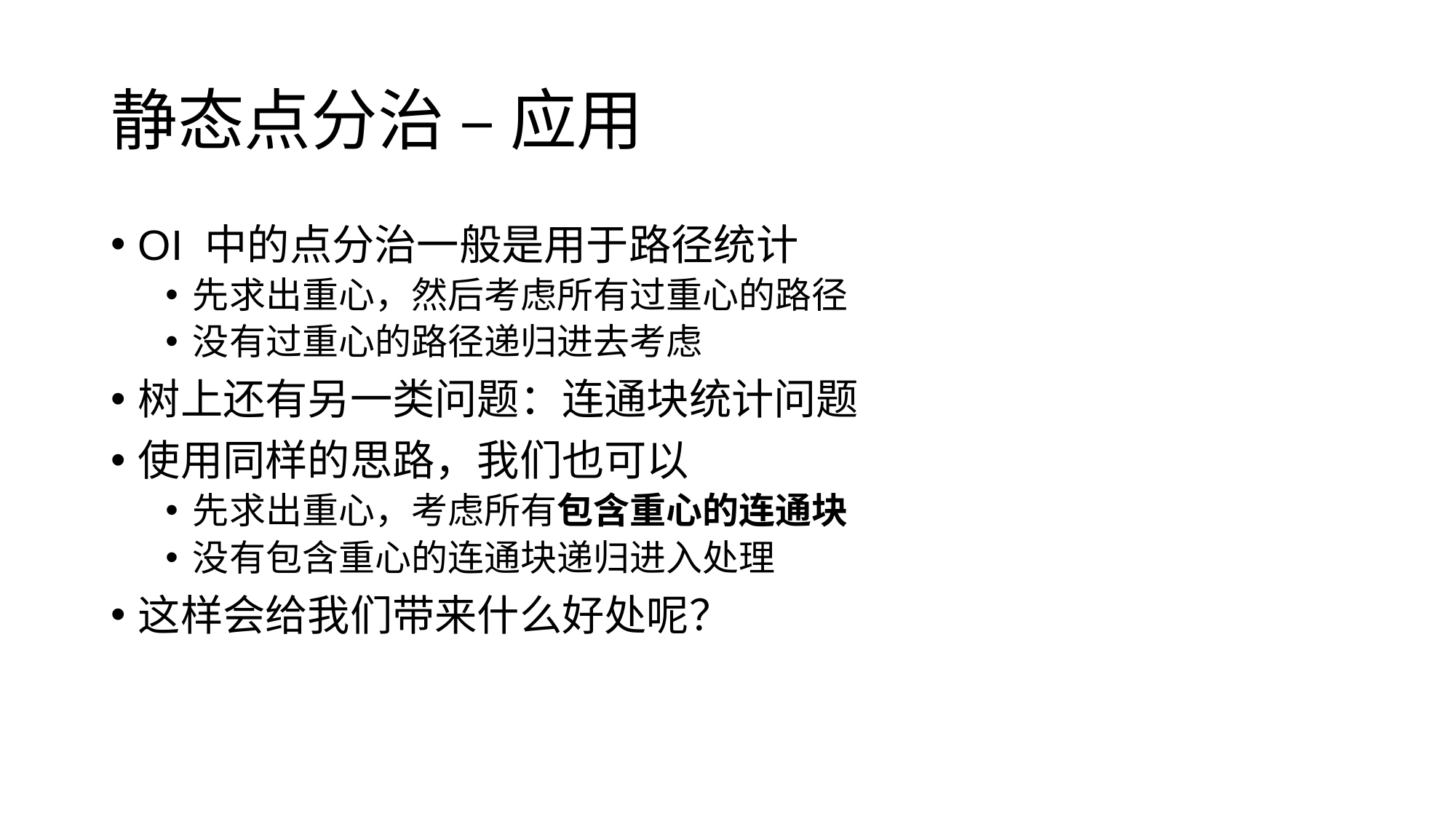

# 静态点分治 – 应用
OI 中的点分治一般是用于路径统计
先求出重心，然后考虑所有过重心的路径
没有过重心的路径递归进去考虑
树上还有另一类问题：连通块统计问题
使用同样的思路，我们也可以
先求出重心，考虑所有包含重心的连通块
没有包含重心的连通块递归进入处理
这样会给我们带来什么好处呢？